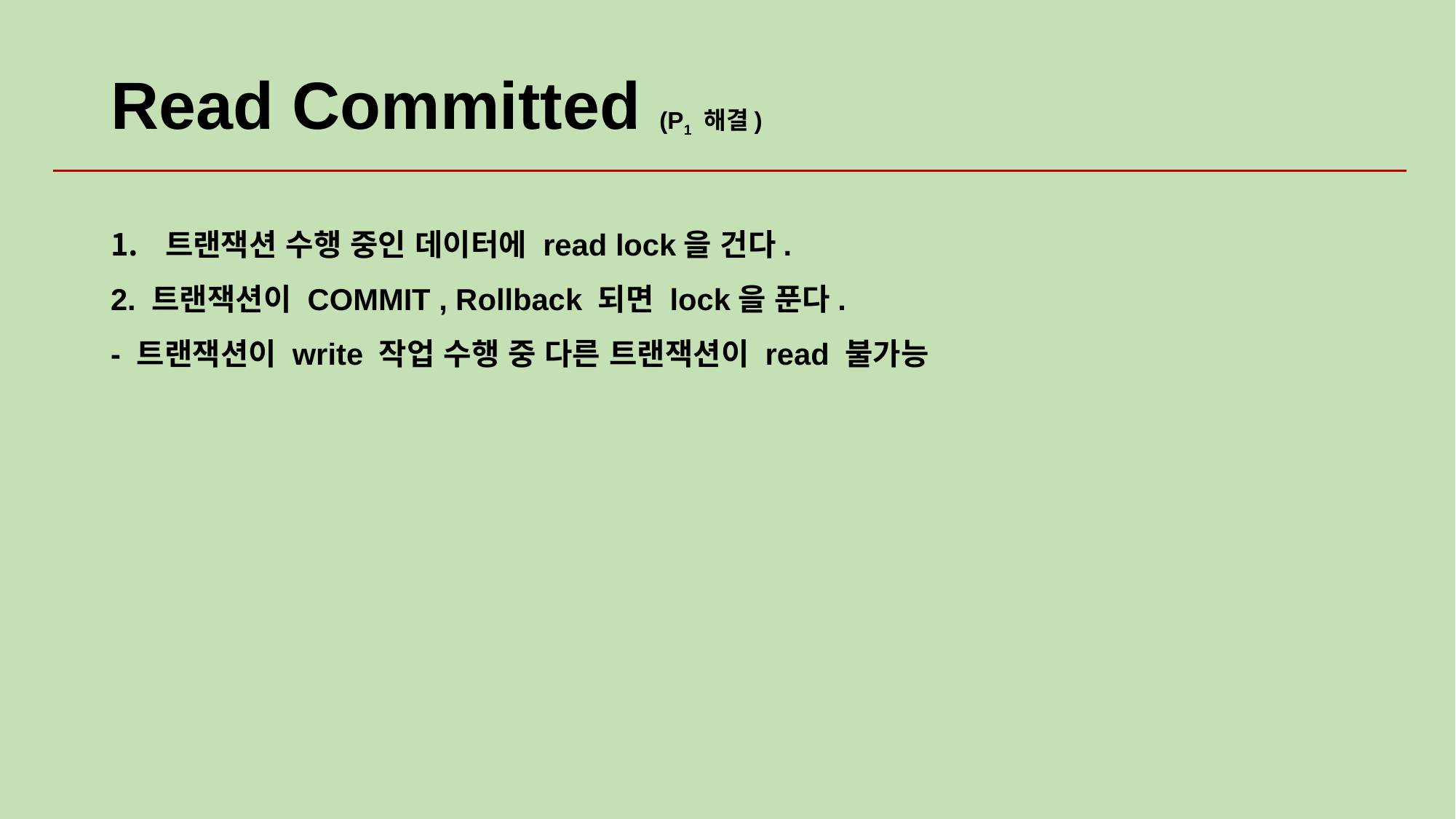

# Read Committed (P1 해결)
트랜잭션 수행 중인 데이터에 read lock을 건다.
2. 트랜잭션이 COMMIT , Rollback 되면 lock을 푼다.
- 트랜잭션이 write 작업 수행 중 다른 트랜잭션이 read 불가능